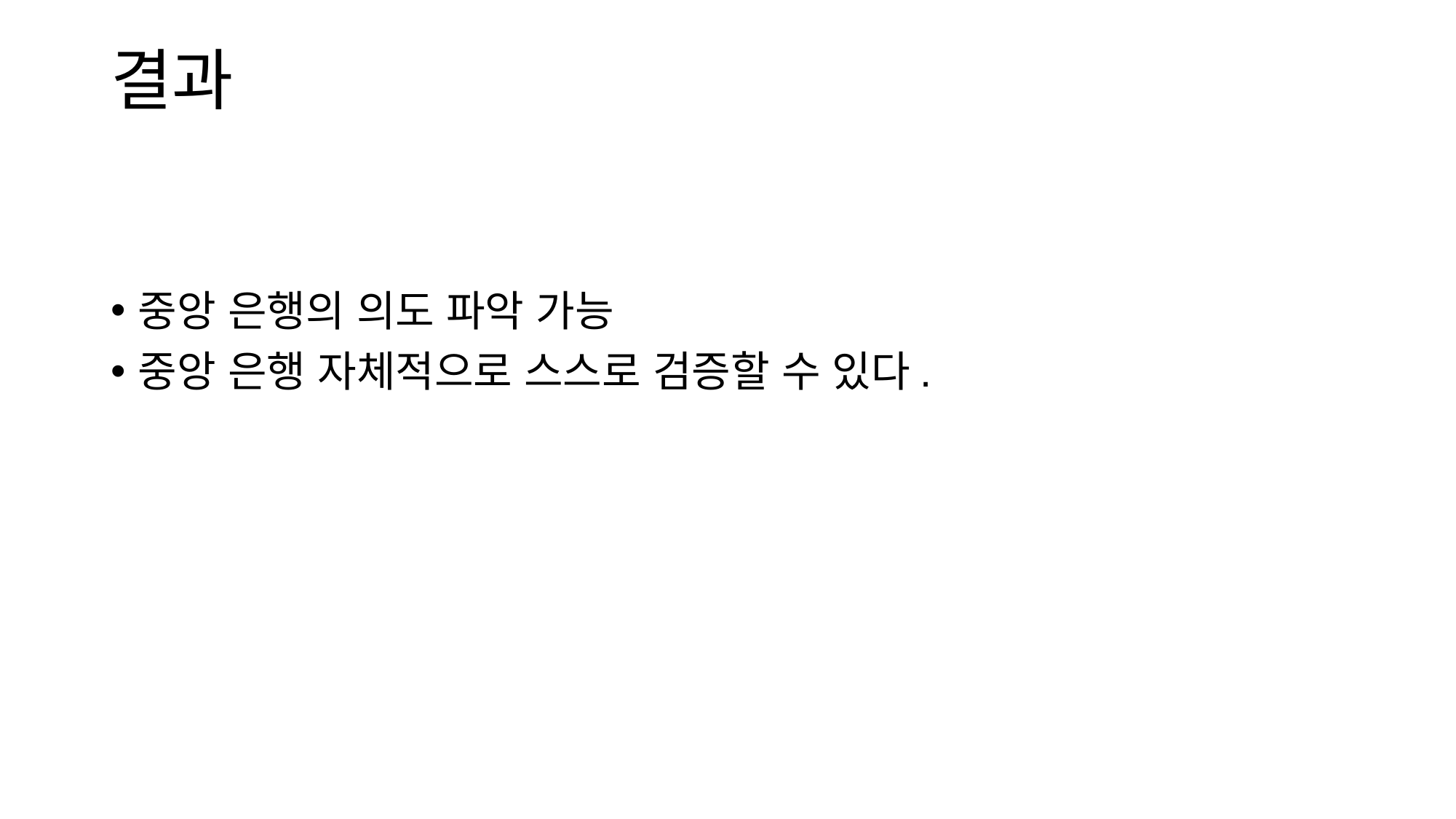

# 결과

중앙 은행의 의도 파악 가능
중앙 은행 자체적으로 스스로 검증할 수 있다.